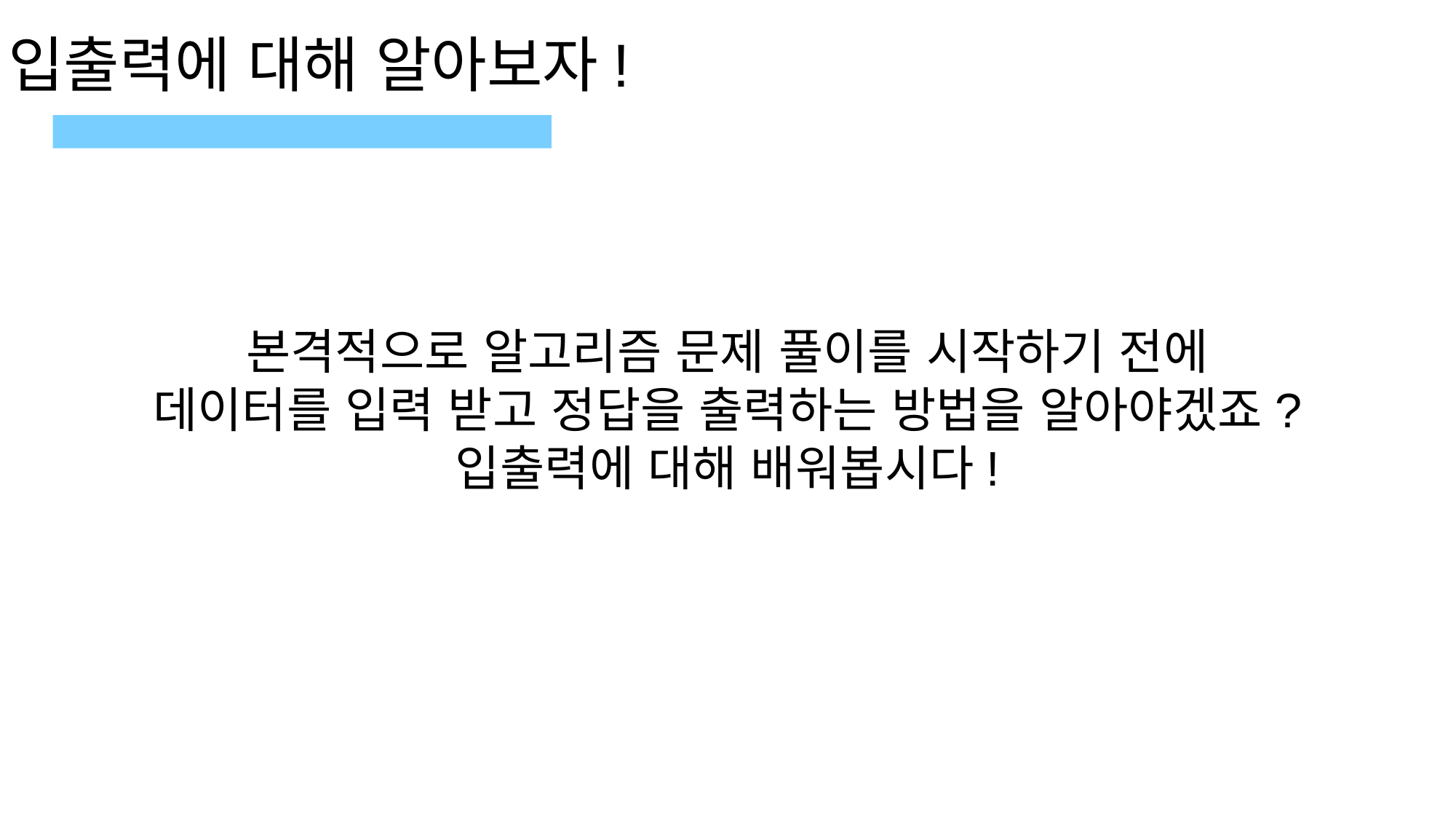

입출력에 대해 알아보자!

본격적으로 알고리즘 문제 풀이를 시작하기 전에
데이터를 입력 받고 정답을 출력하는 방법을 알아야겠죠?
입출력에 대해 배워봅시다!